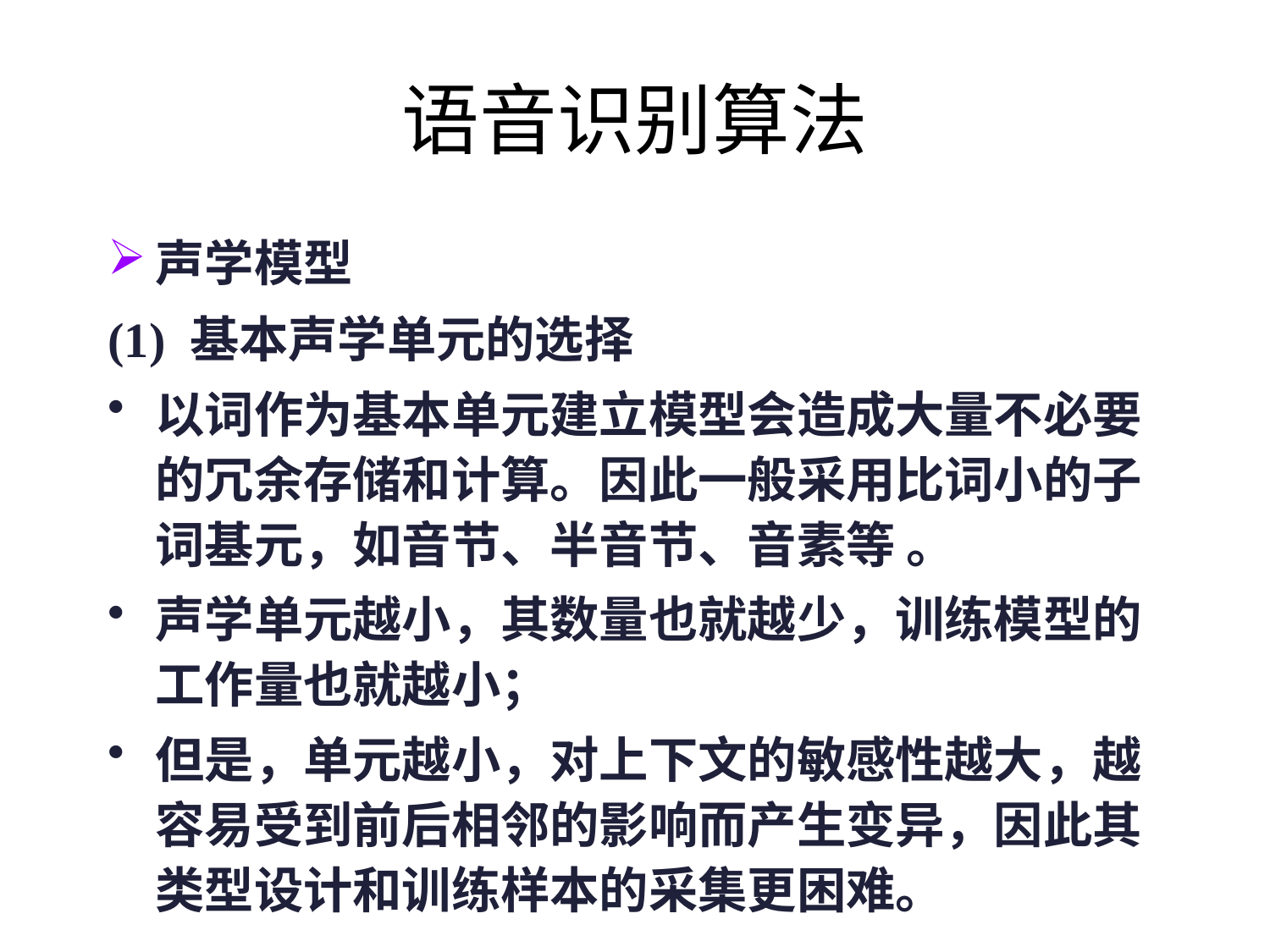

# 语音识别算法
声学模型
(1) 基本声学单元的选择
以词作为基本单元建立模型会造成大量不必要的冗余存储和计算。因此一般采用比词小的子词基元，如音节、半音节、音素等 。
声学单元越小，其数量也就越少，训练模型的工作量也就越小；
但是，单元越小，对上下文的敏感性越大，越容易受到前后相邻的影响而产生变异，因此其类型设计和训练样本的采集更困难。